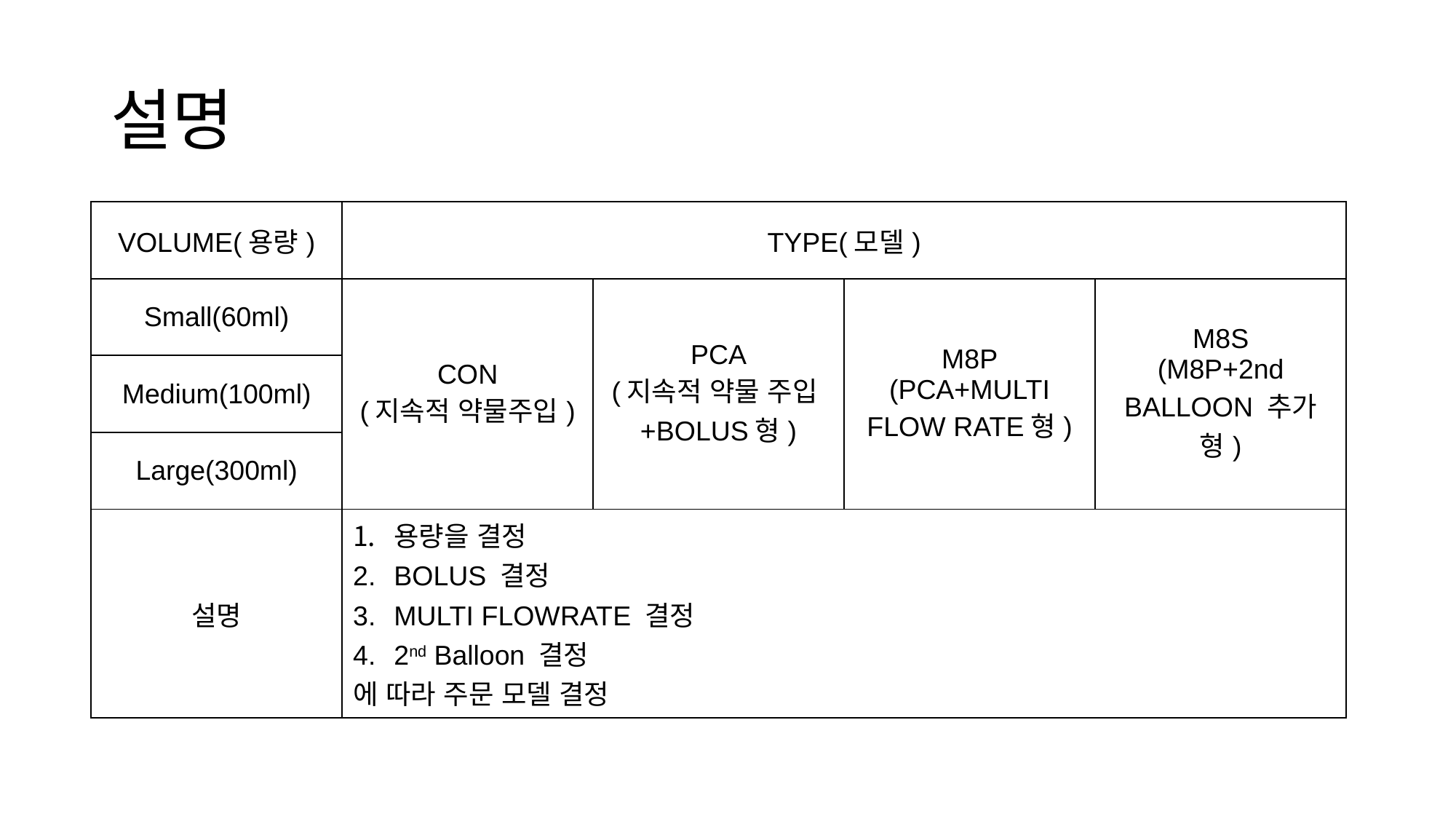

# 설명
| VOLUME(용량) | TYPE(모델) |  |  |  |
| --- | --- | --- | --- | --- |
| Small(60ml) | CON (지속적 약물주입) | PCA (지속적 약물 주입+BOLUS형) | M8P (PCA+MULTI FLOW RATE형) | M8S (M8P+2nd BALLOON 추가형) |
| Medium(100ml) |  |  |  |  |
| Large(300ml) |  |  |  |  |
| 설명 | 용량을 결정 BOLUS 결정 MULTI FLOWRATE 결정 2nd Balloon 결정 에 따라 주문 모델 결정 |  |  |  |